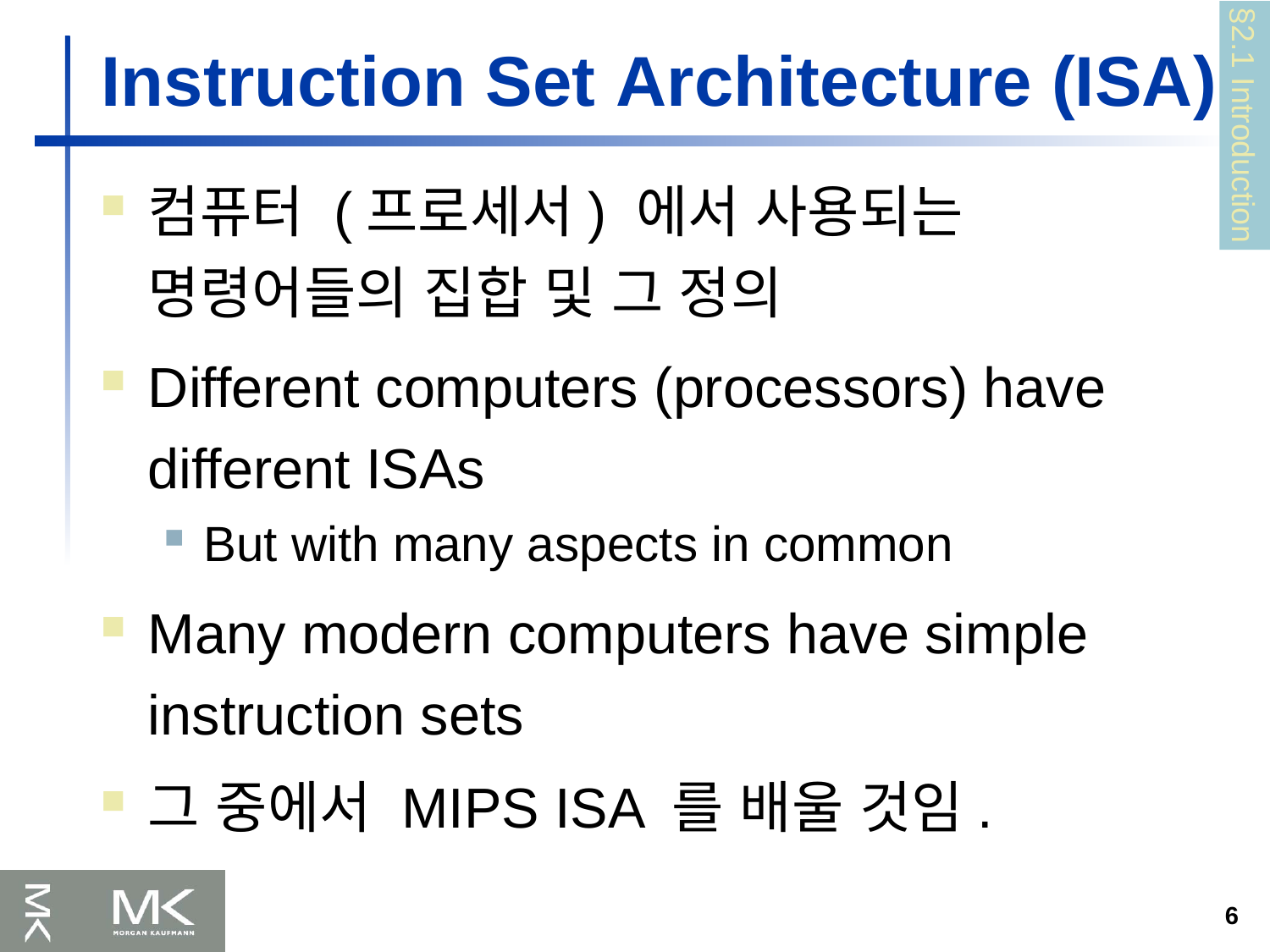

Instruction Set Architecture (ISA)
§2.1 Introduction
컴퓨터 (프로세서) 에서 사용되는 명령어들의 집합 및 그 정의
Different computers (processors) have different ISAs
But with many aspects in common
Many modern computers have simple instruction sets
그 중에서 MIPS ISA 를 배울 것임.
6